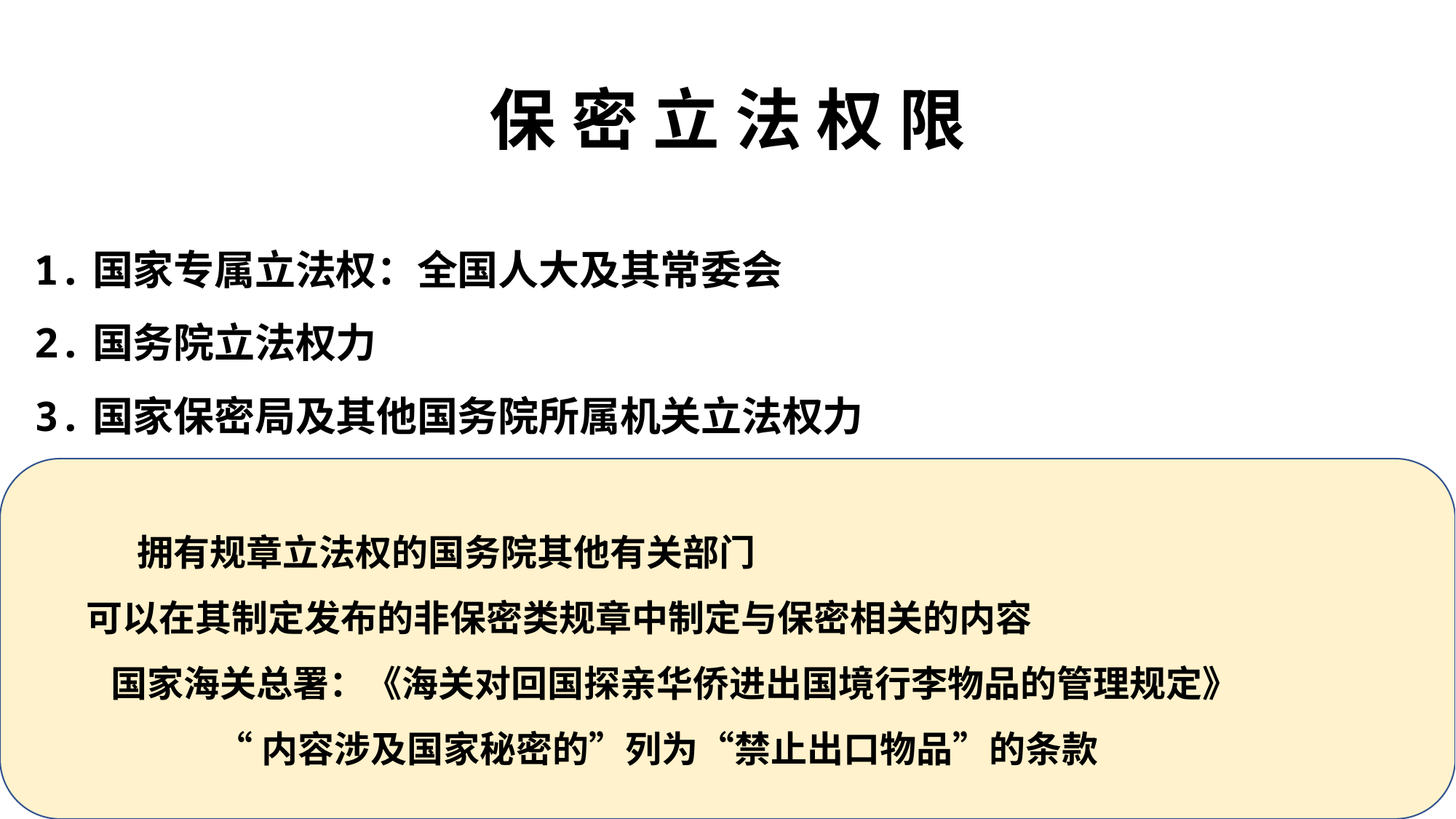

# 保 密 立 法 权 限
1.国家专属立法权：全国人大及其常委会
2.国务院立法权力
3.国家保密局及其他国务院所属机关立法权力
4.地方权力机关、行政机关的立法权
  (1)省、自治区、直辖市的人民代表大会及其常务委员会 地方性保密法规
  (2)较大的市的人民代表大会及其常务委员会           地方性保密法规
  (3)省、自治区、直辖市和较大的市的人民政府         保密规章
	拥有规章立法权的国务院其他有关部门
      可以在其制定发布的非保密类规章中制定与保密相关的内容
         国家海关总署：《海关对回国探亲华侨进出国境行李物品的管理规定》
                       “内容涉及国家秘密的”列为“禁止出口物品”的条款